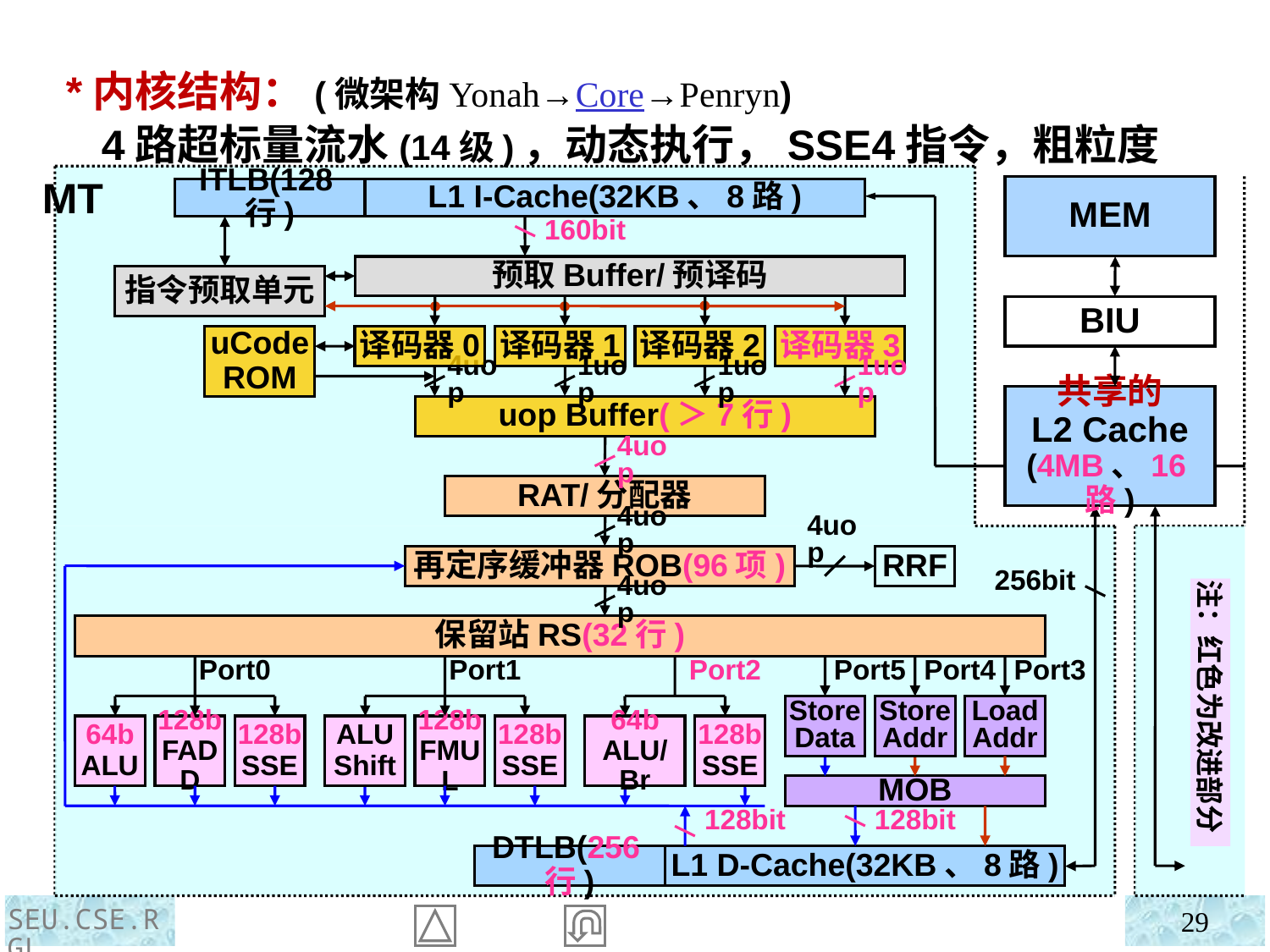

*内核结构：(微架构Yonah→Core→Penryn)
     4路超标量流水(14级)，动态执行，SSE4指令，粗粒度MT

MEM

ITLB(128行)
L1 I-Cache(32KB、8路)

160bit

预取Buffer/预译码

指令预取单元

BIU

uCode
ROM
译码器0
译码器1
译码器2
译码器3

1uop

4uop

1uop

1uop

共享的
L2 Cache
(4MB、16路)
uop Buffer(＞7行)

4uop

RAT/分配器

4uop

4uop

再定序缓冲器ROB(96项)
RRF

256bit
注：红色为改进部分

4uop

保留站RS(32行)
Port0
Port1

Port2
Port5

Port4

Port3

Store
Data
Store
Addr
Load
Addr

64b
ALU
128b
FADD
128b
SSE
ALU
Shift
128b
FMUL
128b
SSE
64b
ALU/Br
128b
SSE

MOB

128bit

128bit

DTLB(256行)
L1 D-Cache(32KB、8路)

SEU.CSE.RGL
29